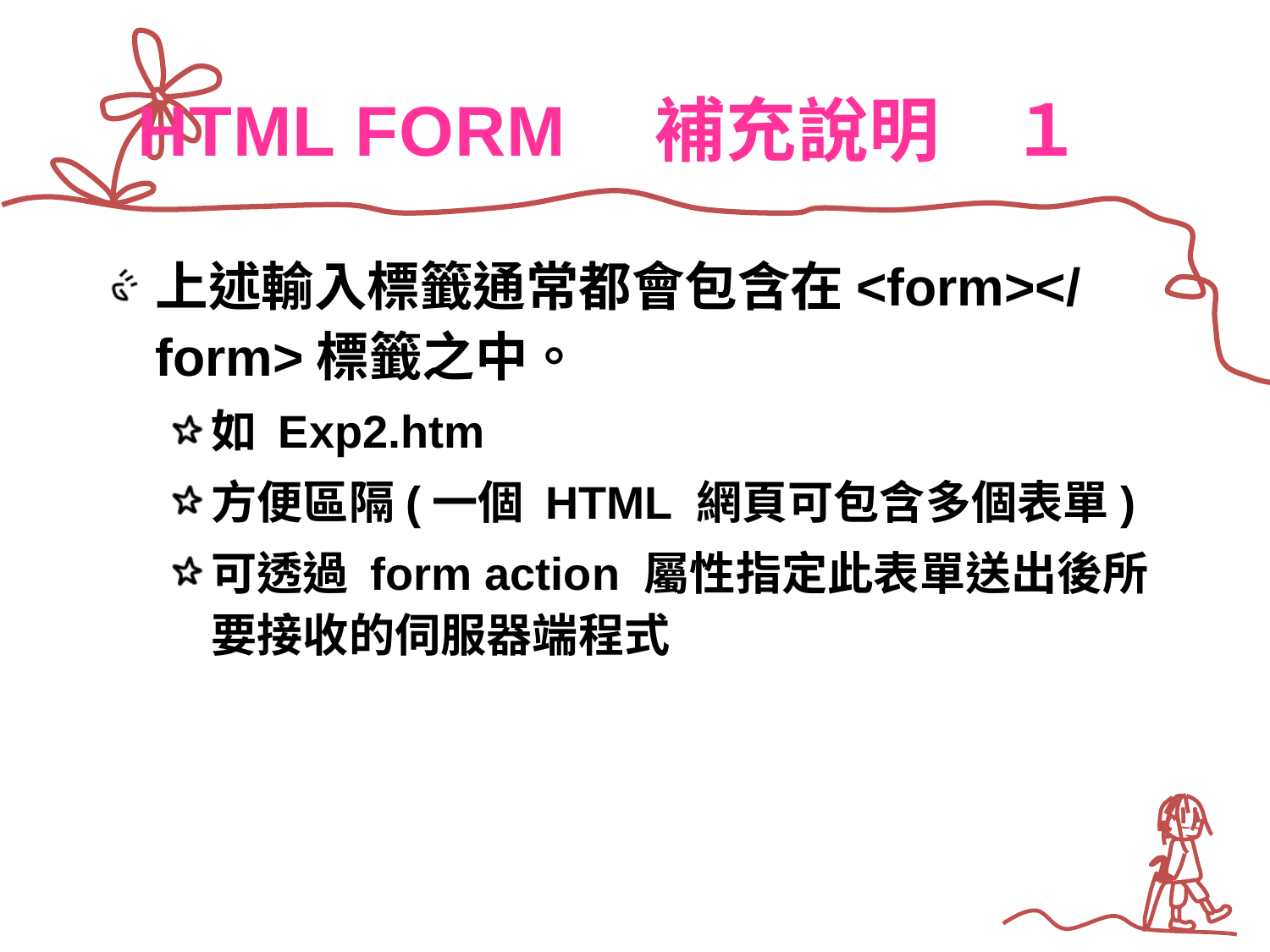

# HTML FORM　補充說明　１
上述輸入標籤通常都會包含在<form></form>標籤之中。
如 Exp2.htm
方便區隔(一個 HTML 網頁可包含多個表單)
可透過 form action 屬性指定此表單送出後所要接收的伺服器端程式